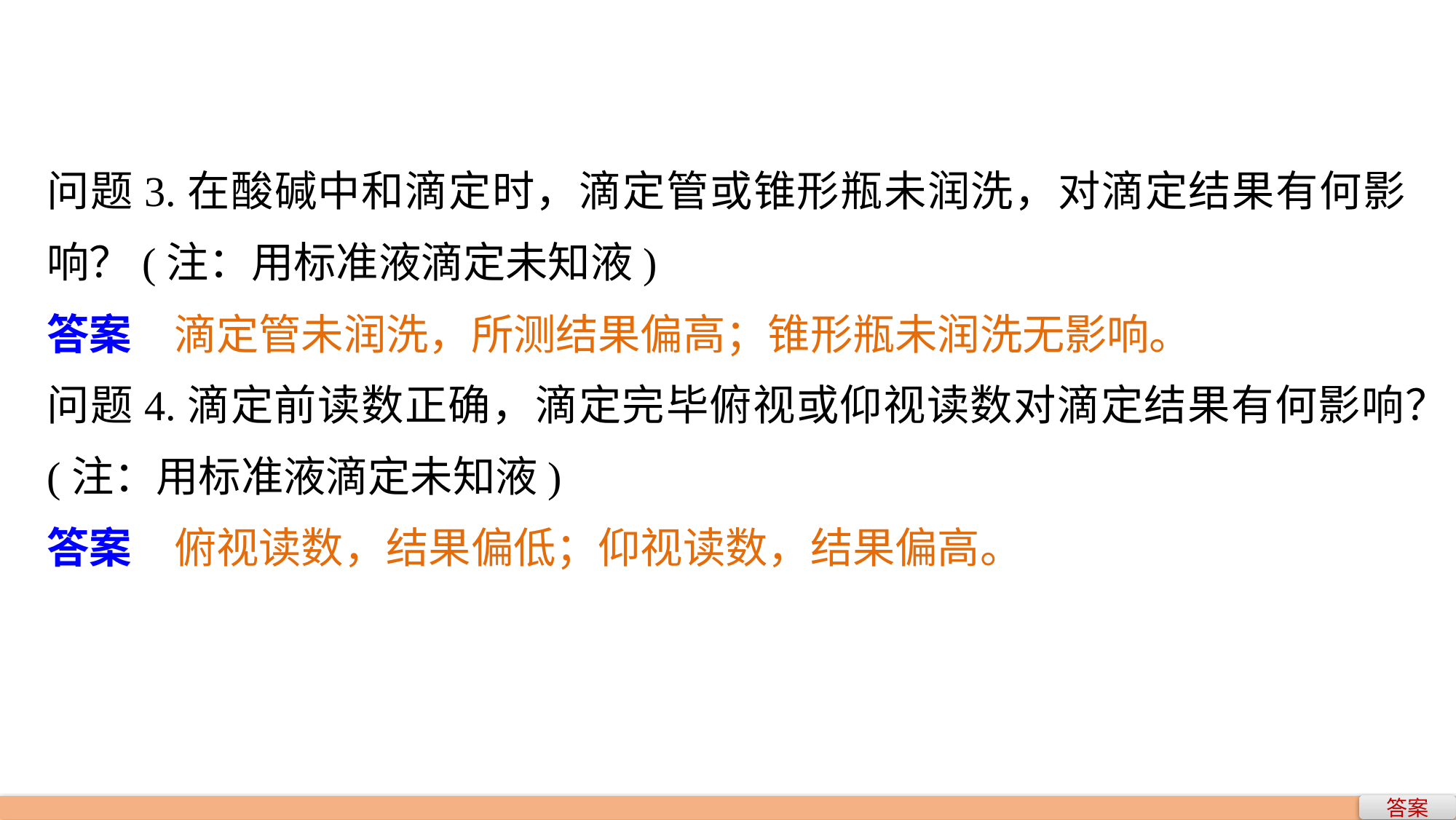

问题3.在酸碱中和滴定时，滴定管或锥形瓶未润洗，对滴定结果有何影响？(注：用标准液滴定未知液)
答案　滴定管未润洗，所测结果偏高；锥形瓶未润洗无影响。
问题4.滴定前读数正确，滴定完毕俯视或仰视读数对滴定结果有何影响？(注：用标准液滴定未知液)
答案　俯视读数，结果偏低；仰视读数，结果偏高。
答案